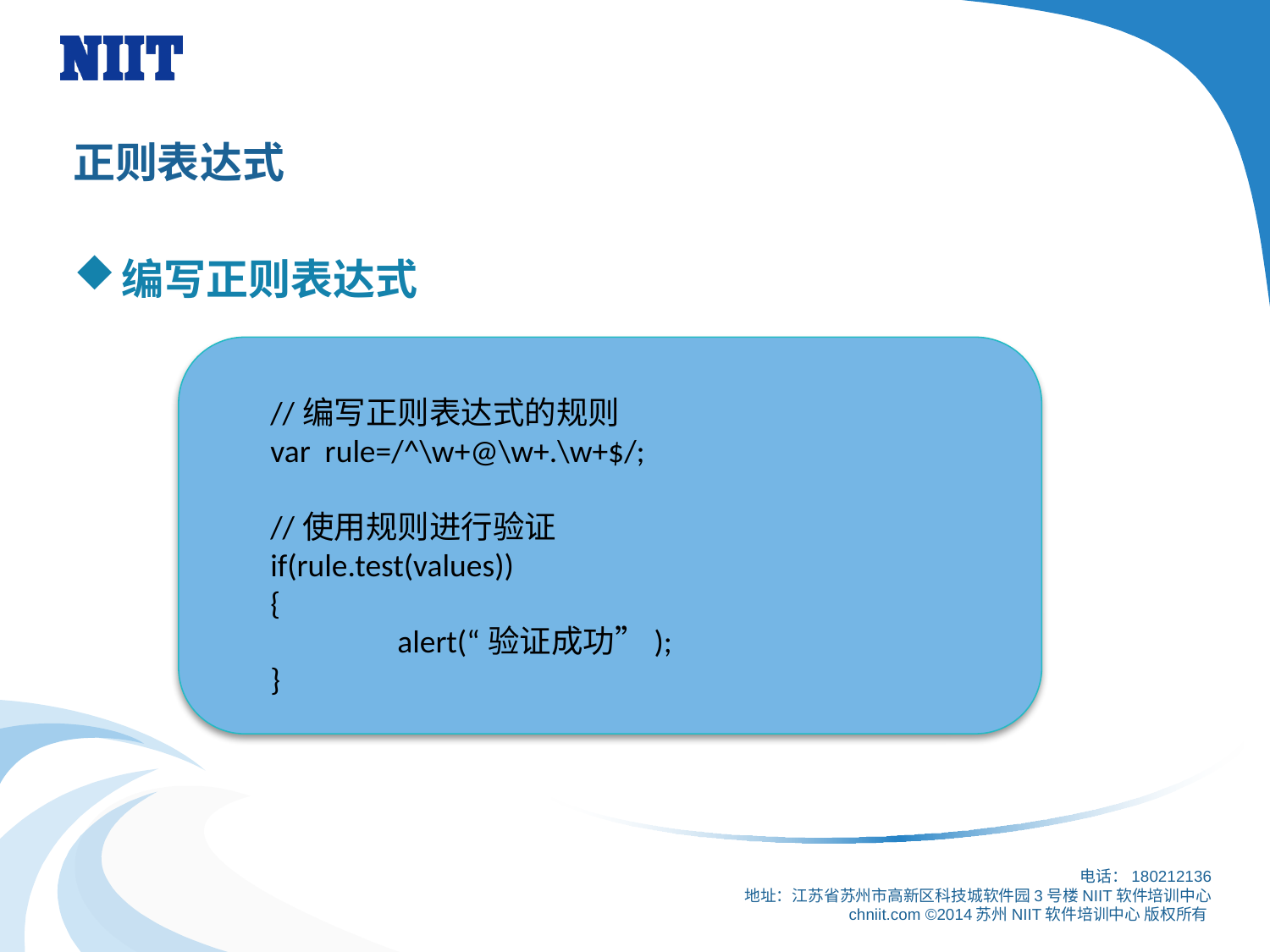

# 正则表达式
编写正则表达式

//编写正则表达式的规则
var  rule=/^\w+@\w+.\w+$/;

//使用规则进行验证
if(rule.test(values))
{
	alert(“验证成功”);
}